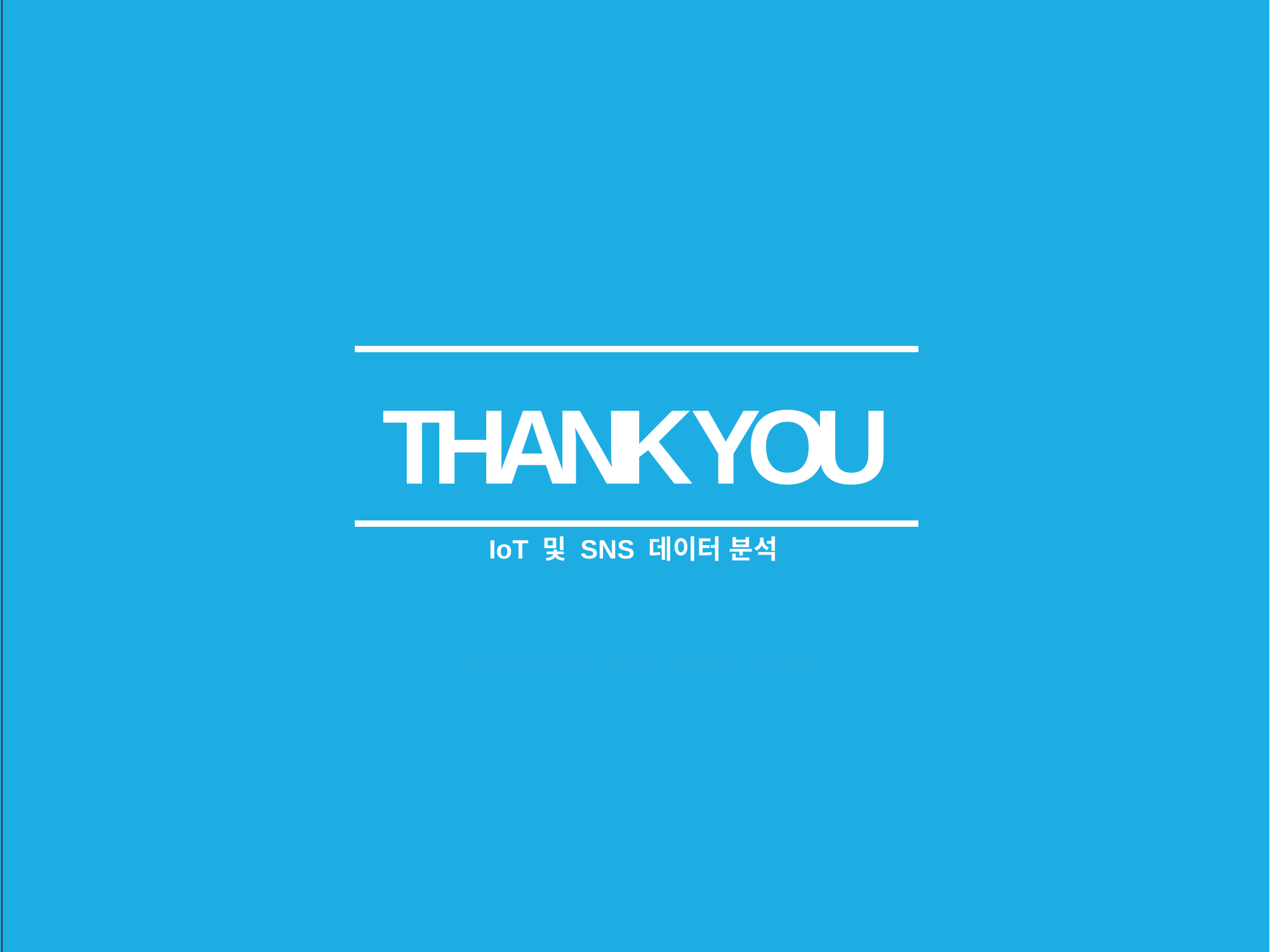

IoT 및 SNS 데이터 분석
THANK YOU
컴퓨터공학과 2012722028 장한별